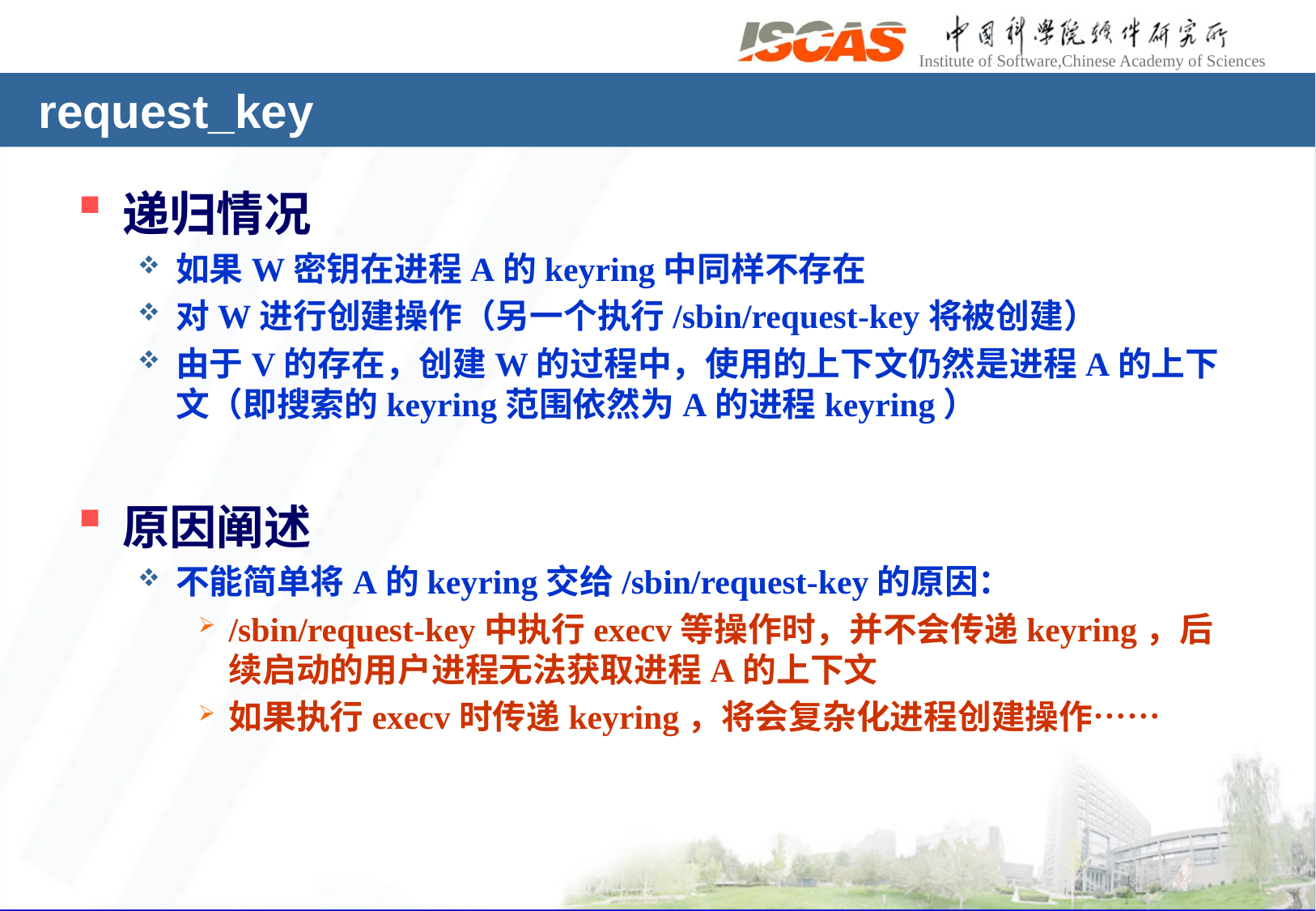

# request_key
递归情况
如果W密钥在进程A的keyring中同样不存在
对W进行创建操作（另一个执行/sbin/request-key将被创建）
由于V的存在，创建W的过程中，使用的上下文仍然是进程A的上下文（即搜索的keyring范围依然为A的进程keyring）

原因阐述
不能简单将A的keyring交给/sbin/request-key的原因：
/sbin/request-key中执行execv等操作时，并不会传递keyring，后续启动的用户进程无法获取进程A的上下文
如果执行execv时传递keyring，将会复杂化进程创建操作……